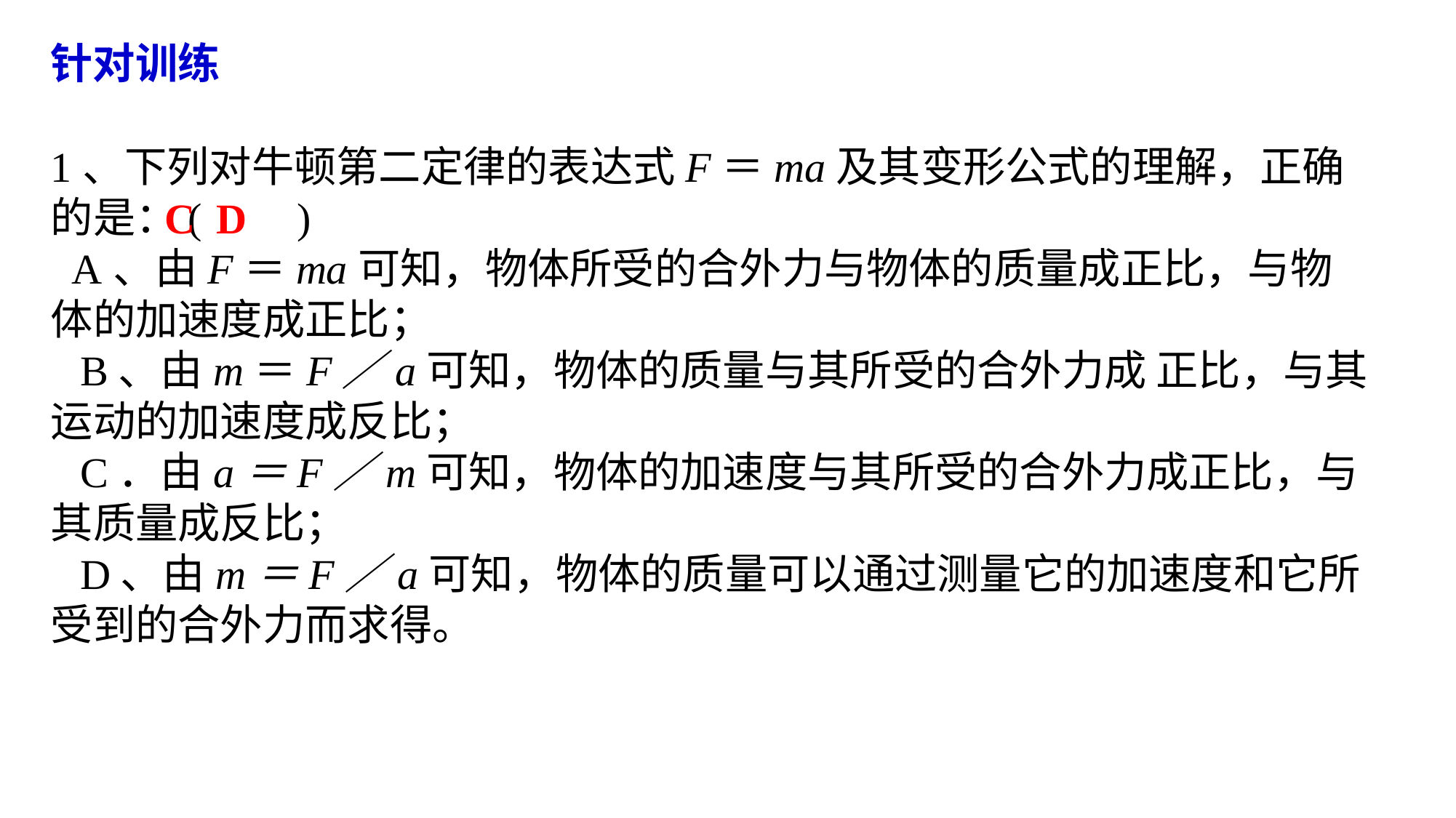

针对训练
# 1、下列对牛顿第二定律的表达式F＝ma及其变形公式的理解，正确的是：(         ) A、由F＝ma可知，物体所受的合外力与物体的质量成正比，与物体的加速度成正比； B、由m＝F／a可知，物体的质量与其所受的合外力成 正比，与其运动的加速度成反比； C．由a＝F／m可知，物体的加速度与其所受的合外力成正比，与其质量成反比； D、由m＝F／a可知，物体的质量可以通过测量它的加速度和它所受到的合外力而求得。
C  D